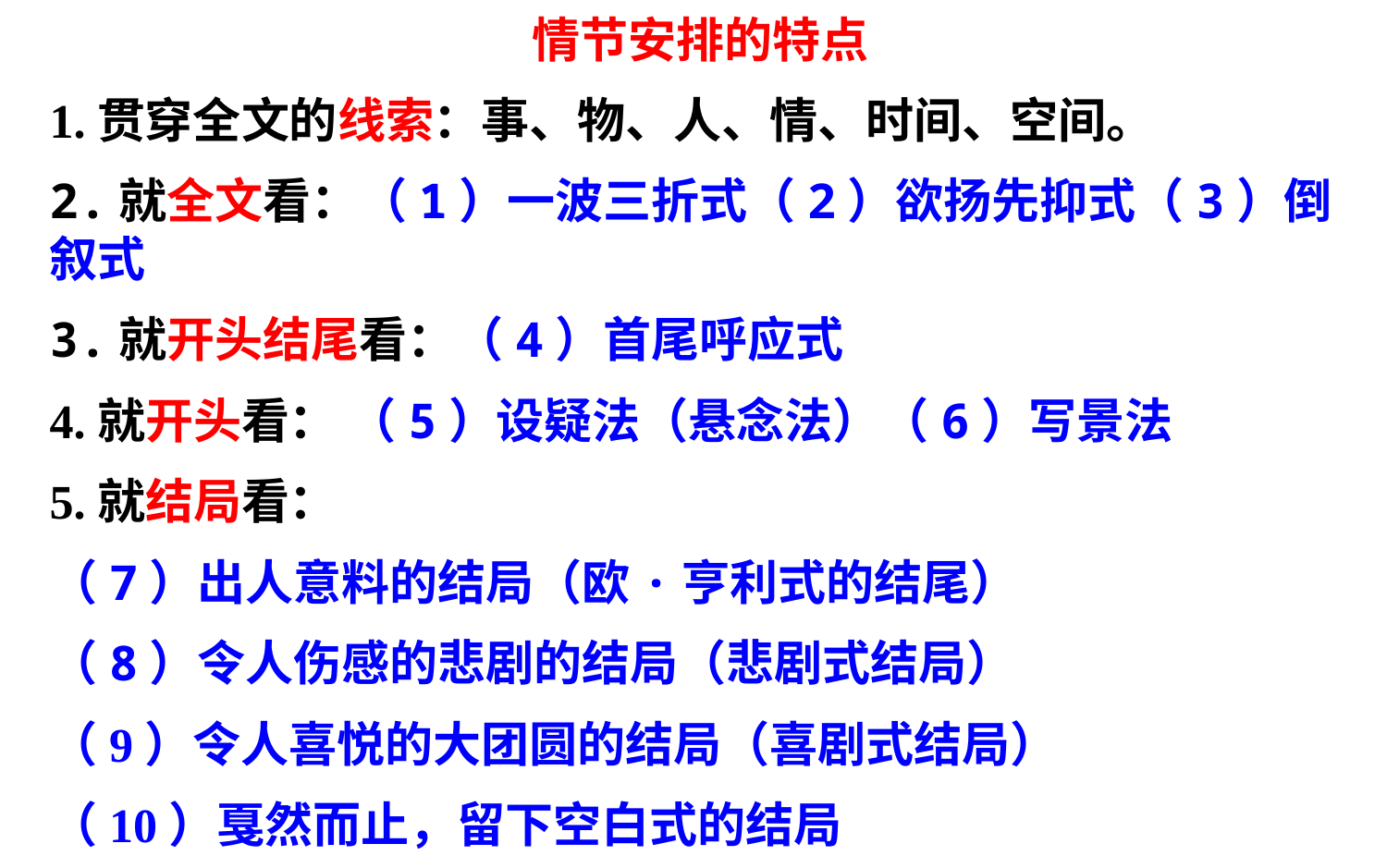

情节安排的特点
1.贯穿全文的线索：事、物、人、情、时间、空间。
2.就全文看：（1）一波三折式（2）欲扬先抑式（3）倒叙式
3.就开头结尾看：（4）首尾呼应式
4.就开头看： （5）设疑法（悬念法）（6）写景法
5.就结局看：
（7）出人意料的结局（欧·亨利式的结尾）
（8）令人伤感的悲剧的结局（悲剧式结局）
（9）令人喜悦的大团圆的结局（喜剧式结局）
（10）戛然而止，留下空白式的结局